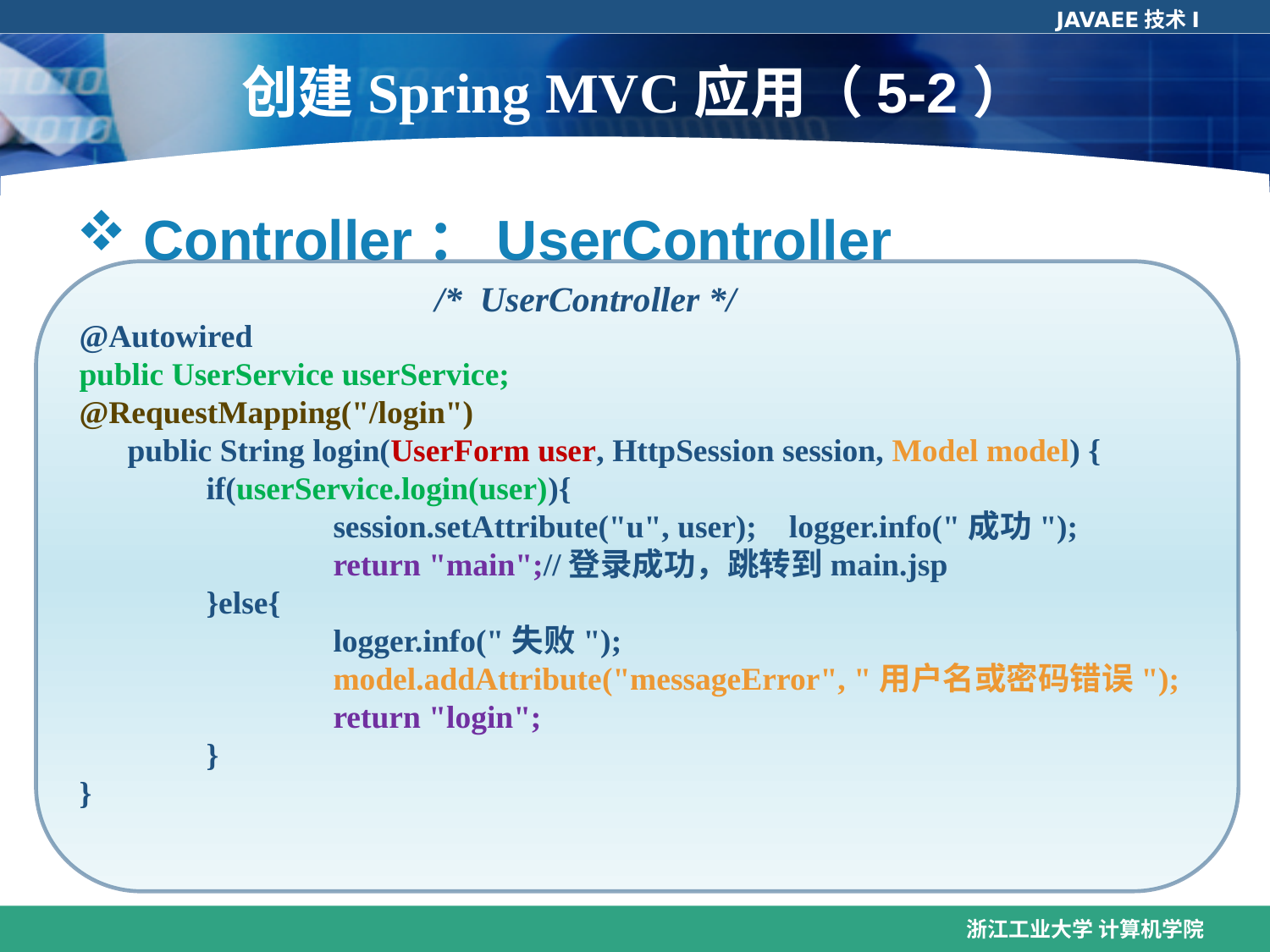

# 创建Spring MVC应用（5-2）
 Controller：UserController

                                        /*  UserController */
@Autowired
public UserService userService;
@RequestMapping("/login")
      public String login(UserForm user, HttpSession session, Model model) {
	if(userService.login(user)){
		session.setAttribute("u", user);    logger.info("成功");
		return "main";//登录成功，跳转到main.jsp
	}else{
		logger.info("失败");
		model.addAttribute("messageError", "用户名或密码错误");
		return "login";
	}
}